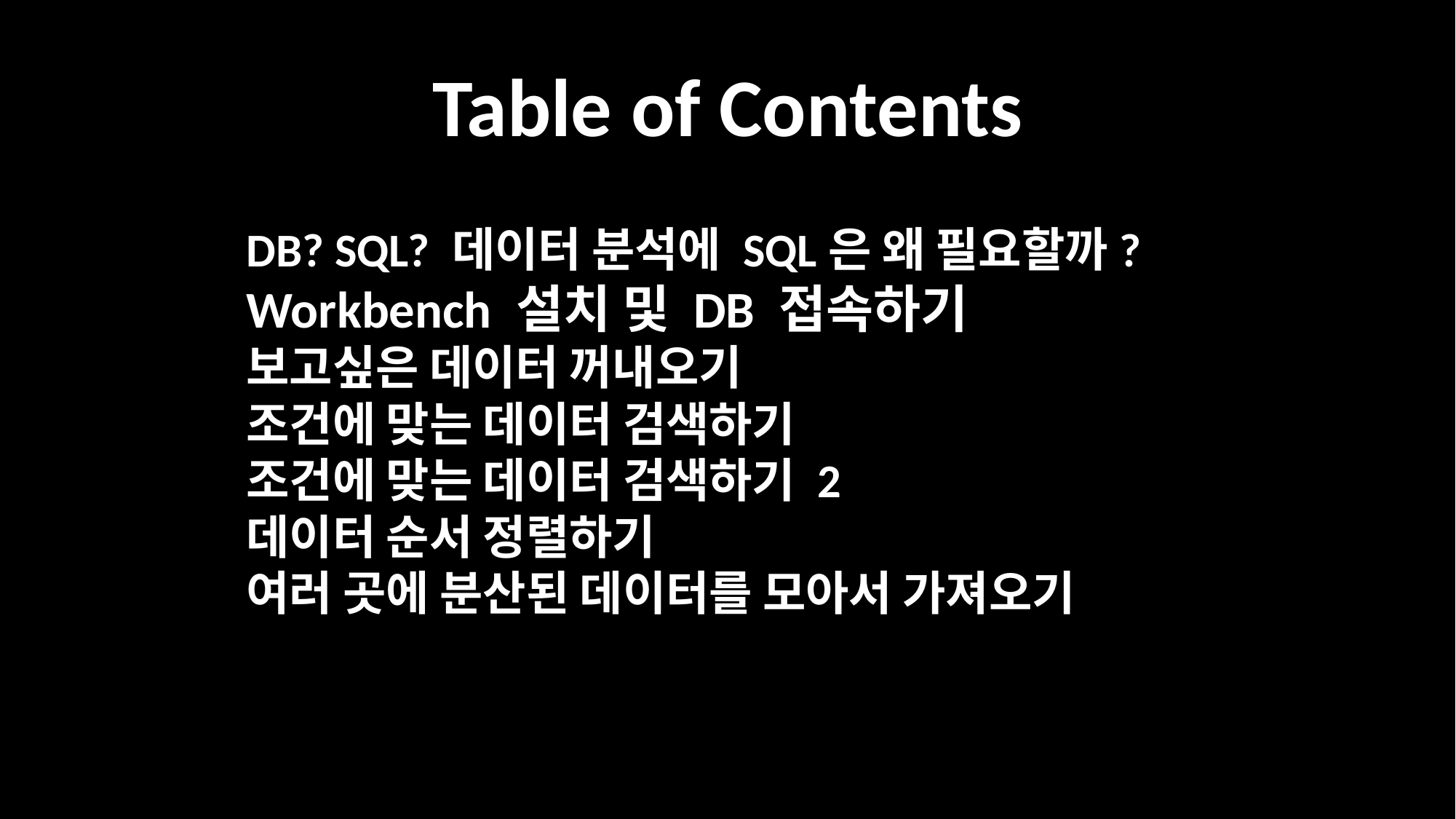

# Table of Contents
DB? SQL? 데이터 분석에 SQL은 왜 필요할까?
Workbench 설치 및 DB 접속하기
보고싶은 데이터 꺼내오기
조건에 맞는 데이터 검색하기
조건에 맞는 데이터 검색하기 2
데이터 순서 정렬하기
여러 곳에 분산된 데이터를 모아서 가져오기